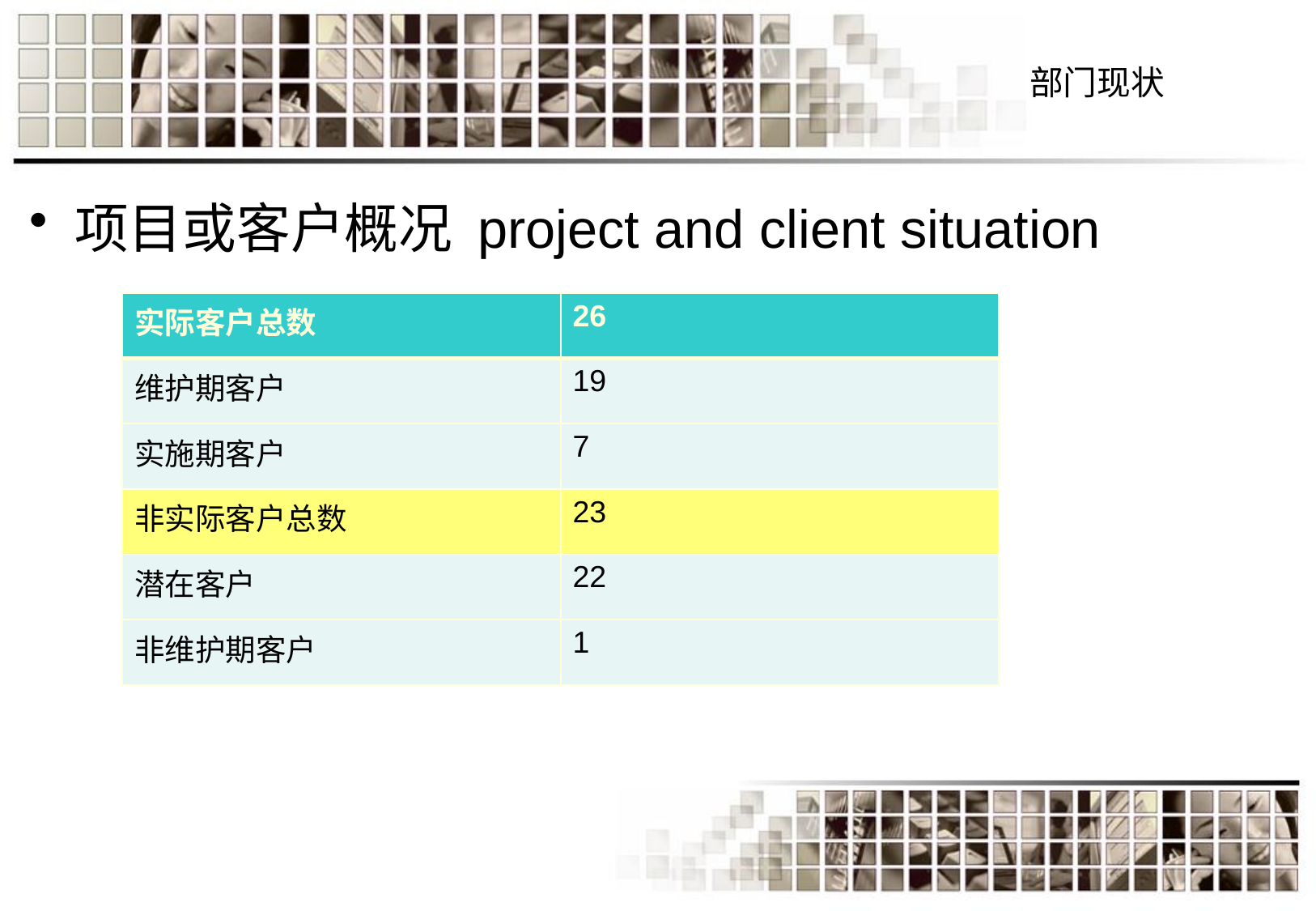

# 部门现状
项目或客户概况 project and client situation
| 实际客户总数 | 26 |
| --- | --- |
| 维护期客户 | 19 |
| 实施期客户 | 7 |
| 非实际客户总数 | 23 |
| 潜在客户 | 22 |
| 非维护期客户 | 1 |